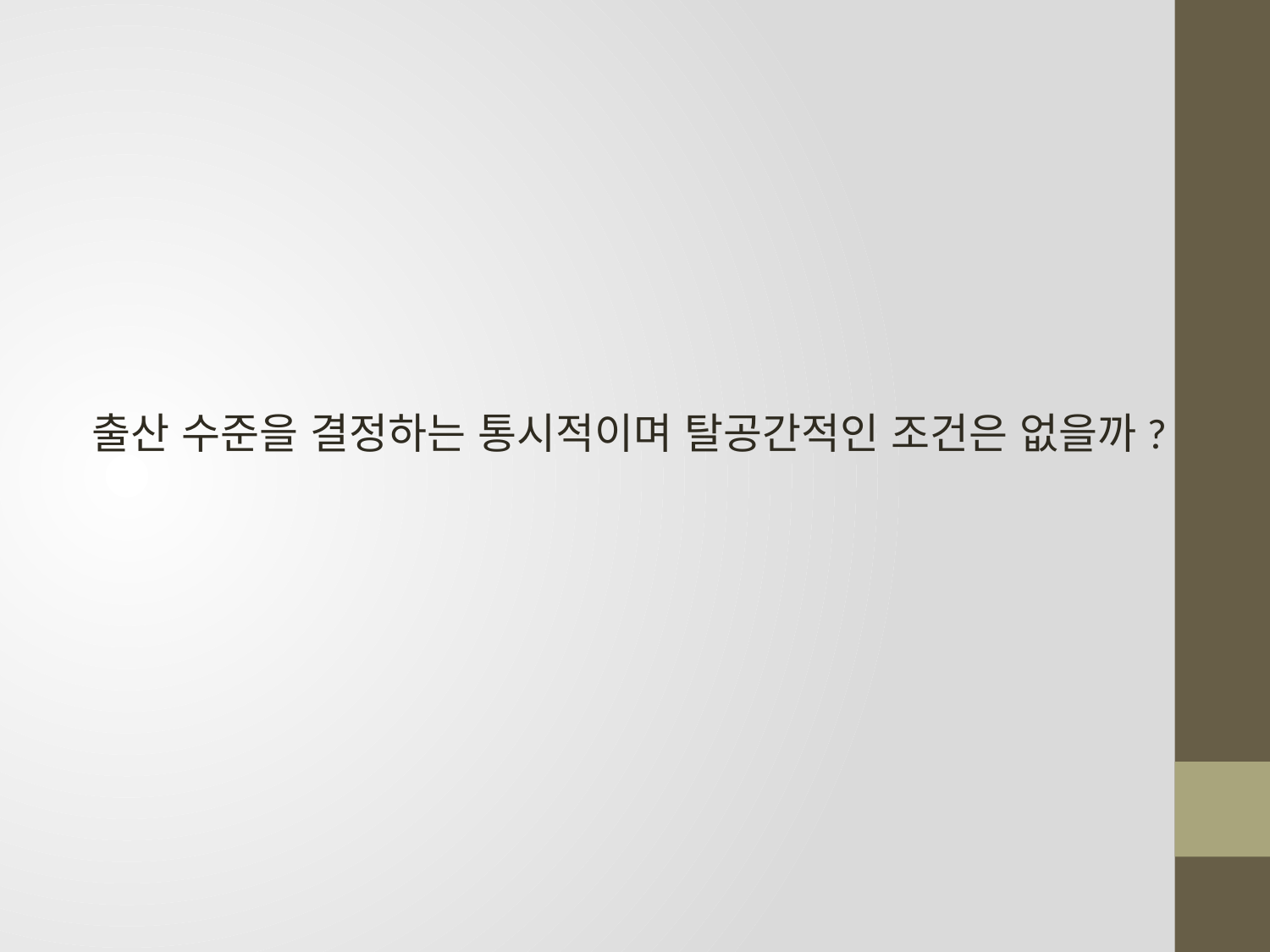

#

출산 수준을 결정하는 통시적이며 탈공간적인 조건은 없을까?